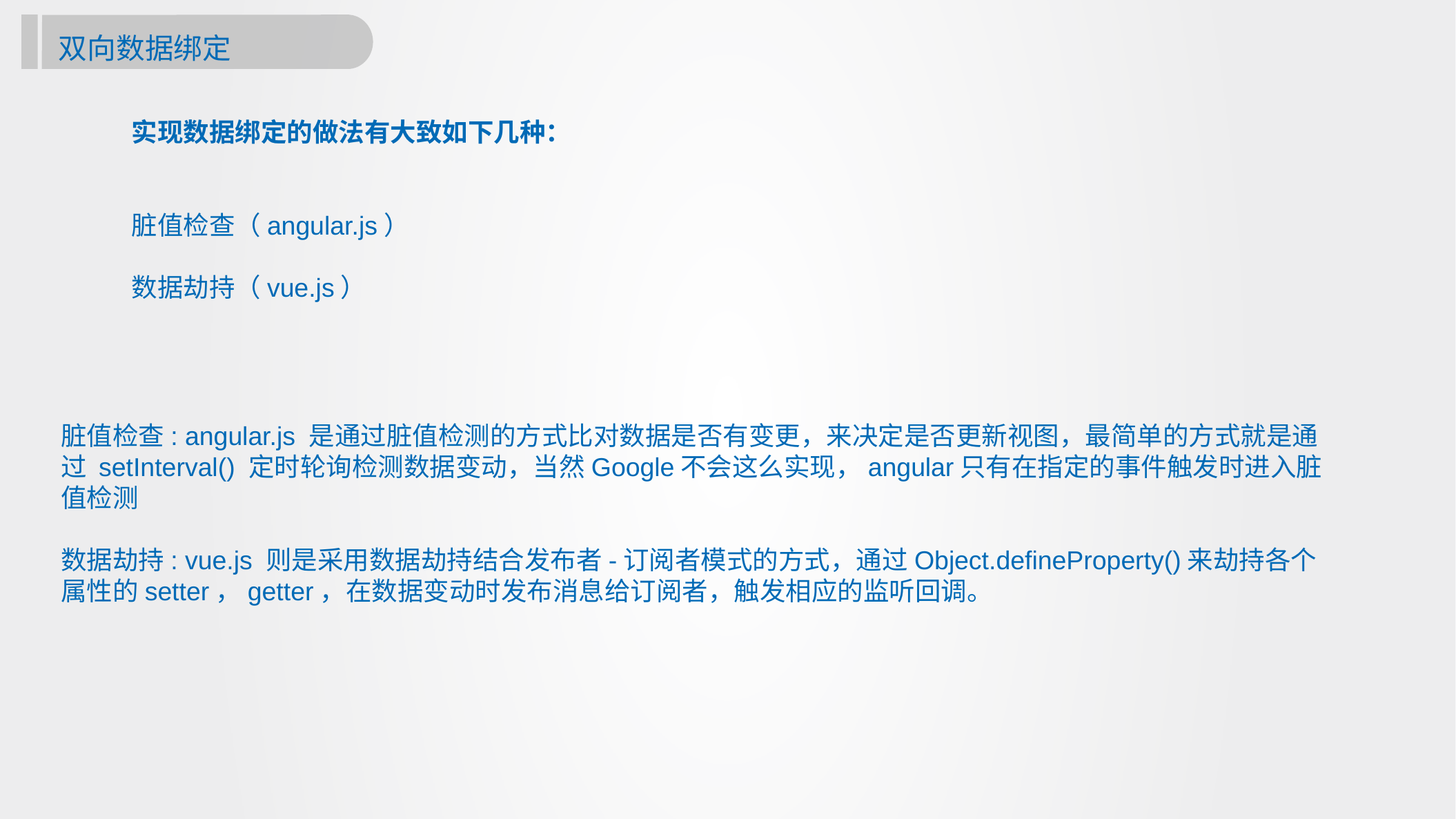

双向数据绑定
实现数据绑定的做法有大致如下几种：

脏值检查（angular.js）

数据劫持（vue.js）

脏值检查: angular.js 是通过脏值检测的方式比对数据是否有变更，来决定是否更新视图，最简单的方式就是通过 setInterval() 定时轮询检测数据变动，当然Google不会这么实现，angular只有在指定的事件触发时进入脏值检测

数据劫持: vue.js 则是采用数据劫持结合发布者-订阅者模式的方式，通过Object.defineProperty()来劫持各个属性的setter，getter，在数据变动时发布消息给订阅者，触发相应的监听回调。